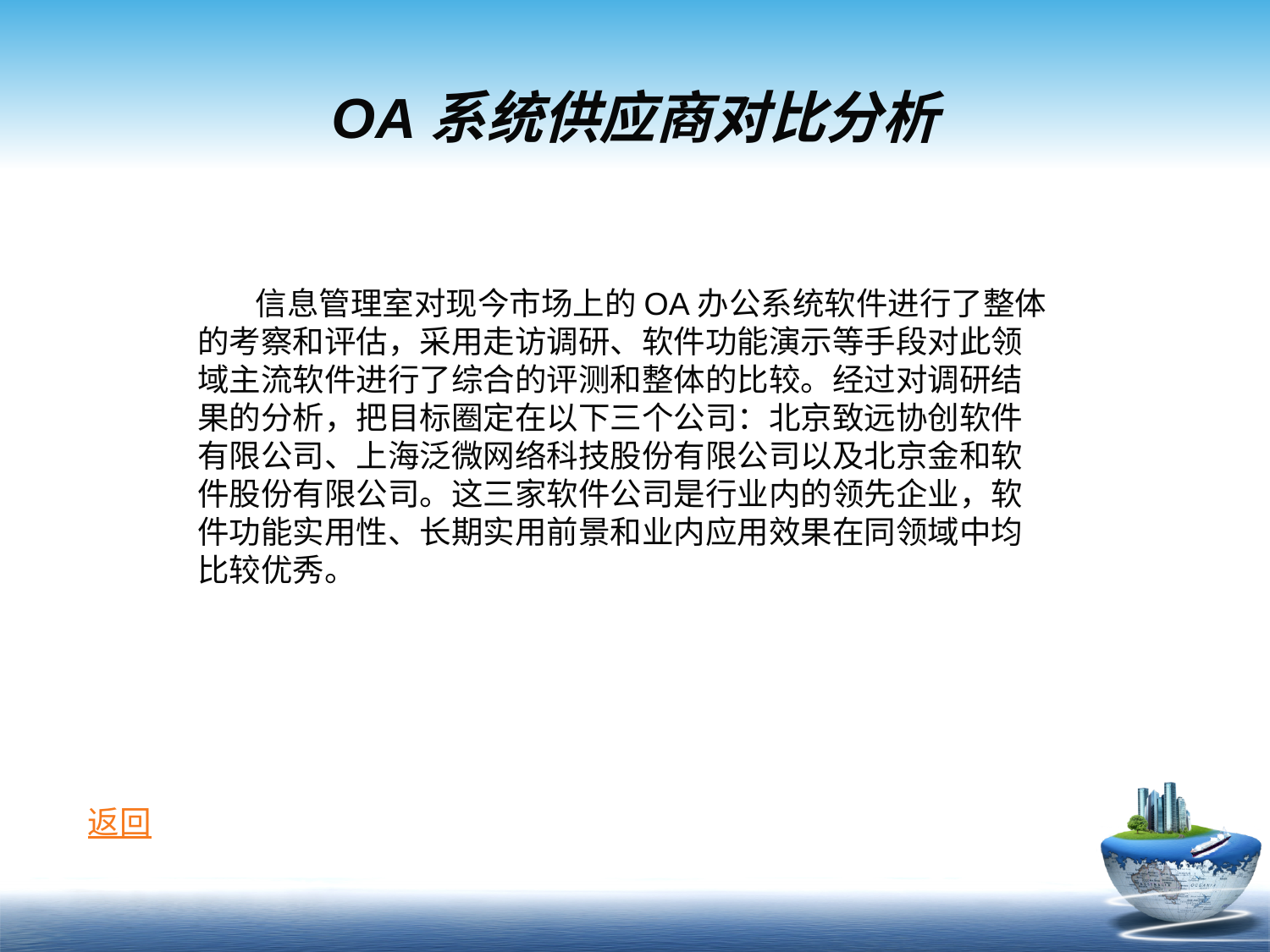

# OA系统供应商对比分析
       信息管理室对现今市场上的OA办公系统软件进行了整体的考察和评估，采用走访调研、软件功能演示等手段对此领域主流软件进行了综合的评测和整体的比较。经过对调研结果的分析，把目标圈定在以下三个公司：北京致远协创软件有限公司、上海泛微网络科技股份有限公司以及北京金和软件股份有限公司。这三家软件公司是行业内的领先企业，软件功能实用性、长期实用前景和业内应用效果在同领域中均比较优秀。
返回